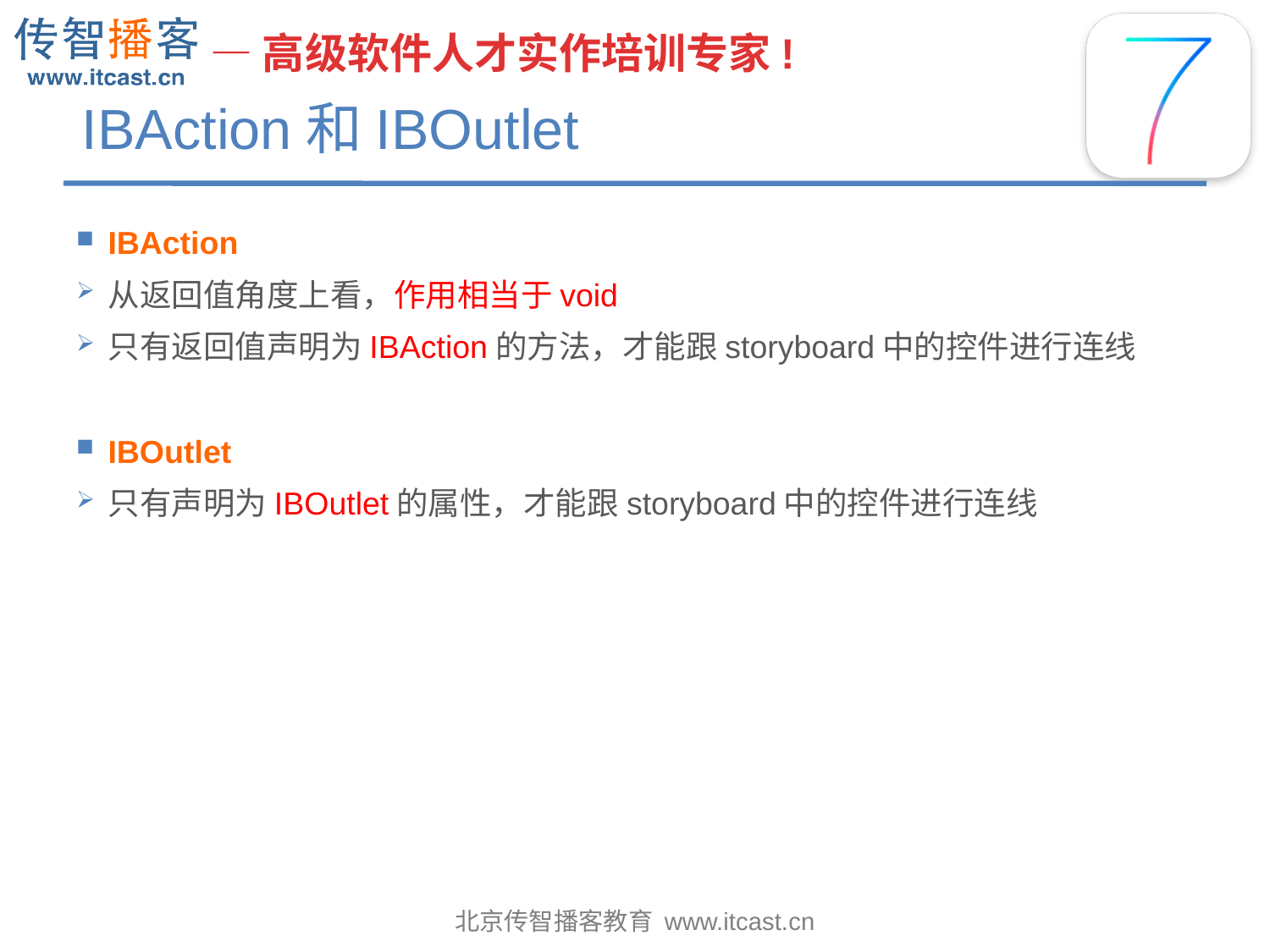

# IBAction和IBOutlet
IBAction
从返回值角度上看，作用相当于void
只有返回值声明为IBAction的方法，才能跟storyboard中的控件进行连线

IBOutlet
只有声明为IBOutlet的属性，才能跟storyboard中的控件进行连线